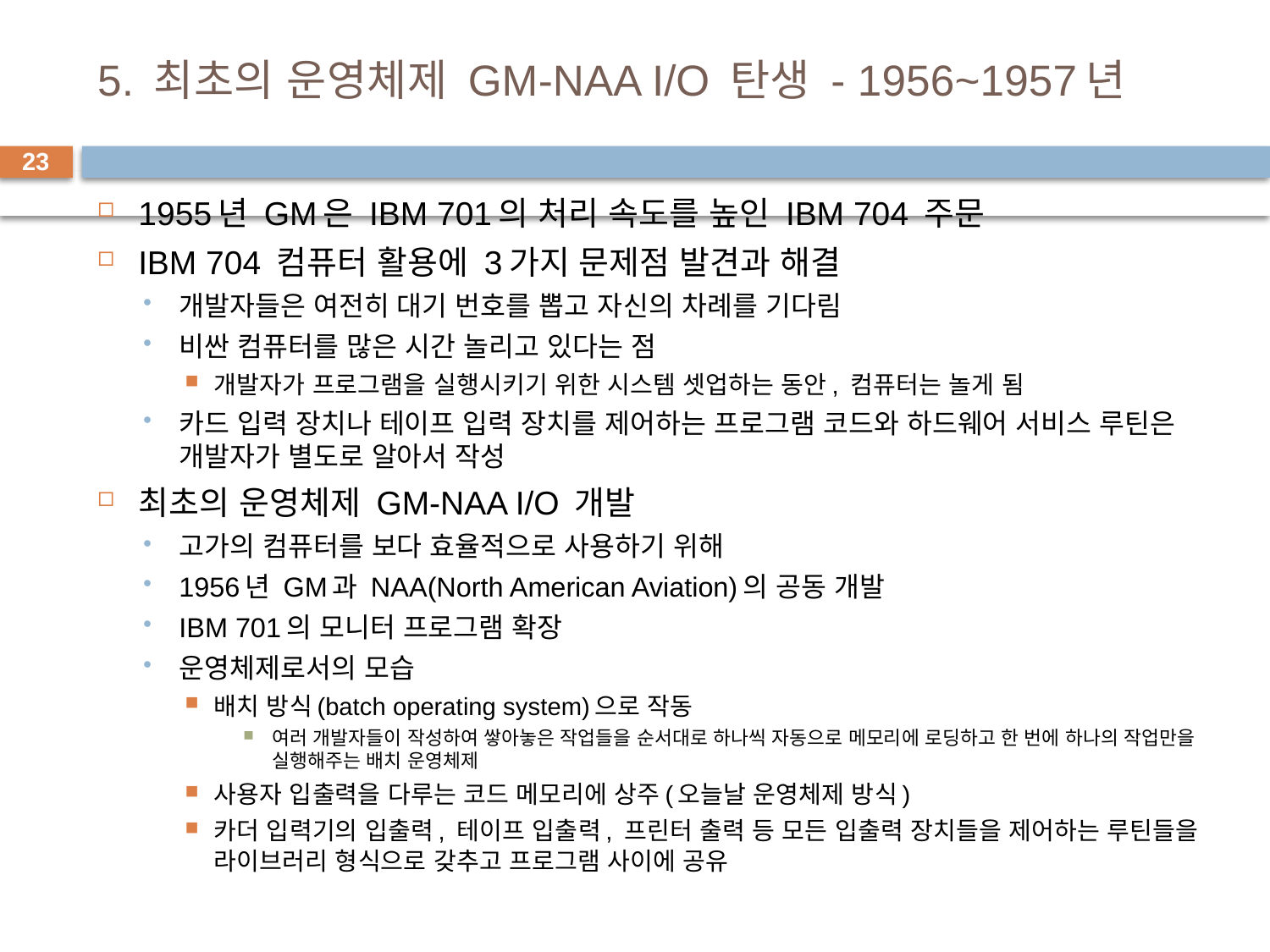

# 5. 최초의 운영체제 GM-NAA I/O 탄생 - 1956~1957년
23
1955년 GM은 IBM 701의 처리 속도를 높인 IBM 704 주문
IBM 704 컴퓨터 활용에 3가지 문제점 발견과 해결
개발자들은 여전히 대기 번호를 뽑고 자신의 차례를 기다림
비싼 컴퓨터를 많은 시간 놀리고 있다는 점
개발자가 프로그램을 실행시키기 위한 시스템 셋업하는 동안, 컴퓨터는 놀게 됨
카드 입력 장치나 테이프 입력 장치를 제어하는 프로그램 코드와 하드웨어 서비스 루틴은 개발자가 별도로 알아서 작성
최초의 운영체제 GM-NAA I/O 개발
고가의 컴퓨터를 보다 효율적으로 사용하기 위해
1956년 GM과 NAA(North American Aviation)의 공동 개발
IBM 701의 모니터 프로그램 확장
운영체제로서의 모습
배치 방식(batch operating system)으로 작동
여러 개발자들이 작성하여 쌓아놓은 작업들을 순서대로 하나씩 자동으로 메모리에 로딩하고 한 번에 하나의 작업만을 실행해주는 배치 운영체제
사용자 입출력을 다루는 코드 메모리에 상주(오늘날 운영체제 방식)
카더 입력기의 입출력, 테이프 입출력, 프린터 출력 등 모든 입출력 장치들을 제어하는 루틴들을 라이브러리 형식으로 갖추고 프로그램 사이에 공유